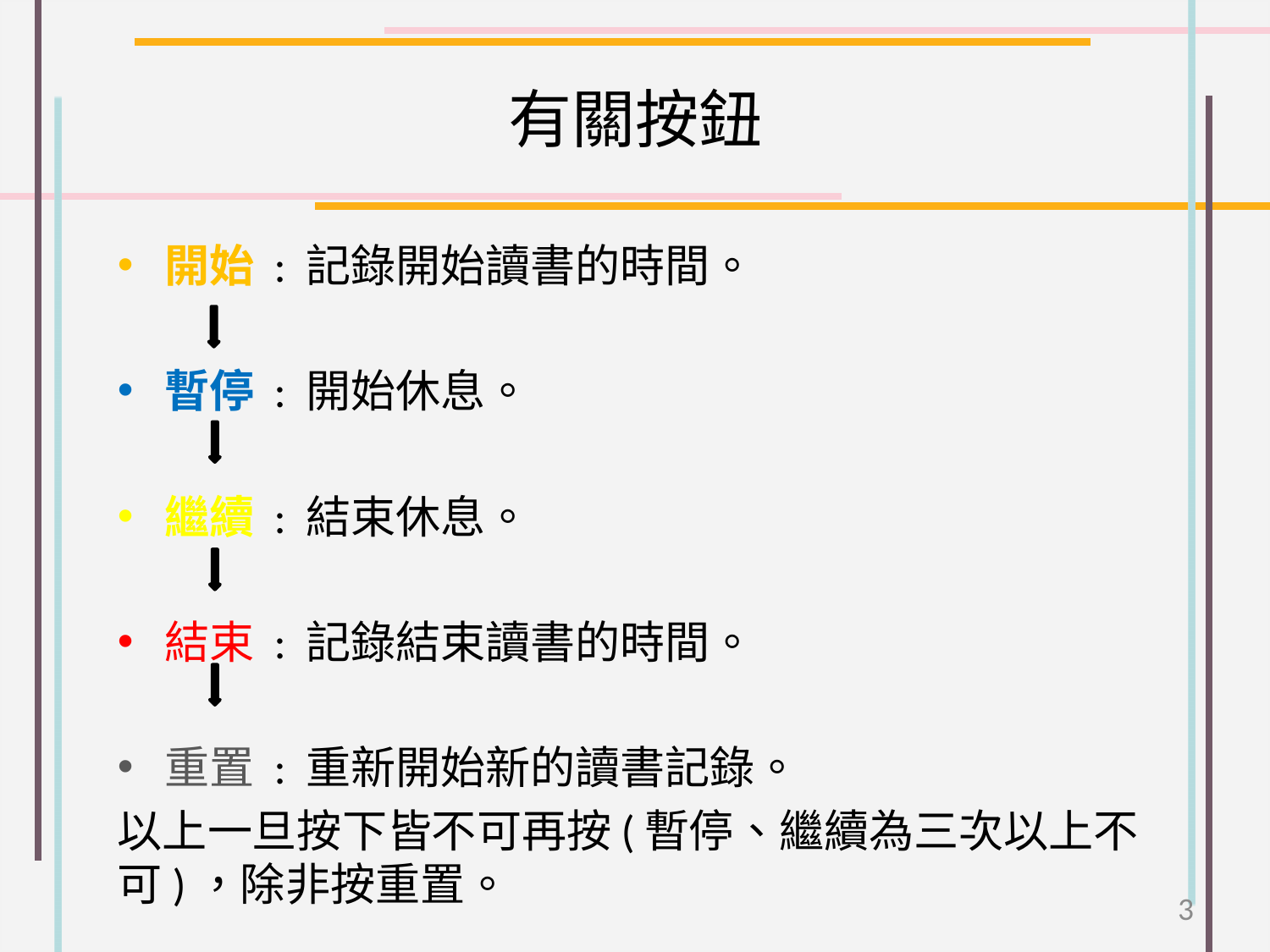

# 有關按鈕
開始 : 記錄開始讀書的時間。

暫停 : 開始休息。

繼續 : 結束休息。

結束 : 記錄結束讀書的時間。

重置 : 重新開始新的讀書記錄。
以上一旦按下皆不可再按(暫停、繼續為三次以上不可)，除非按重置。

3